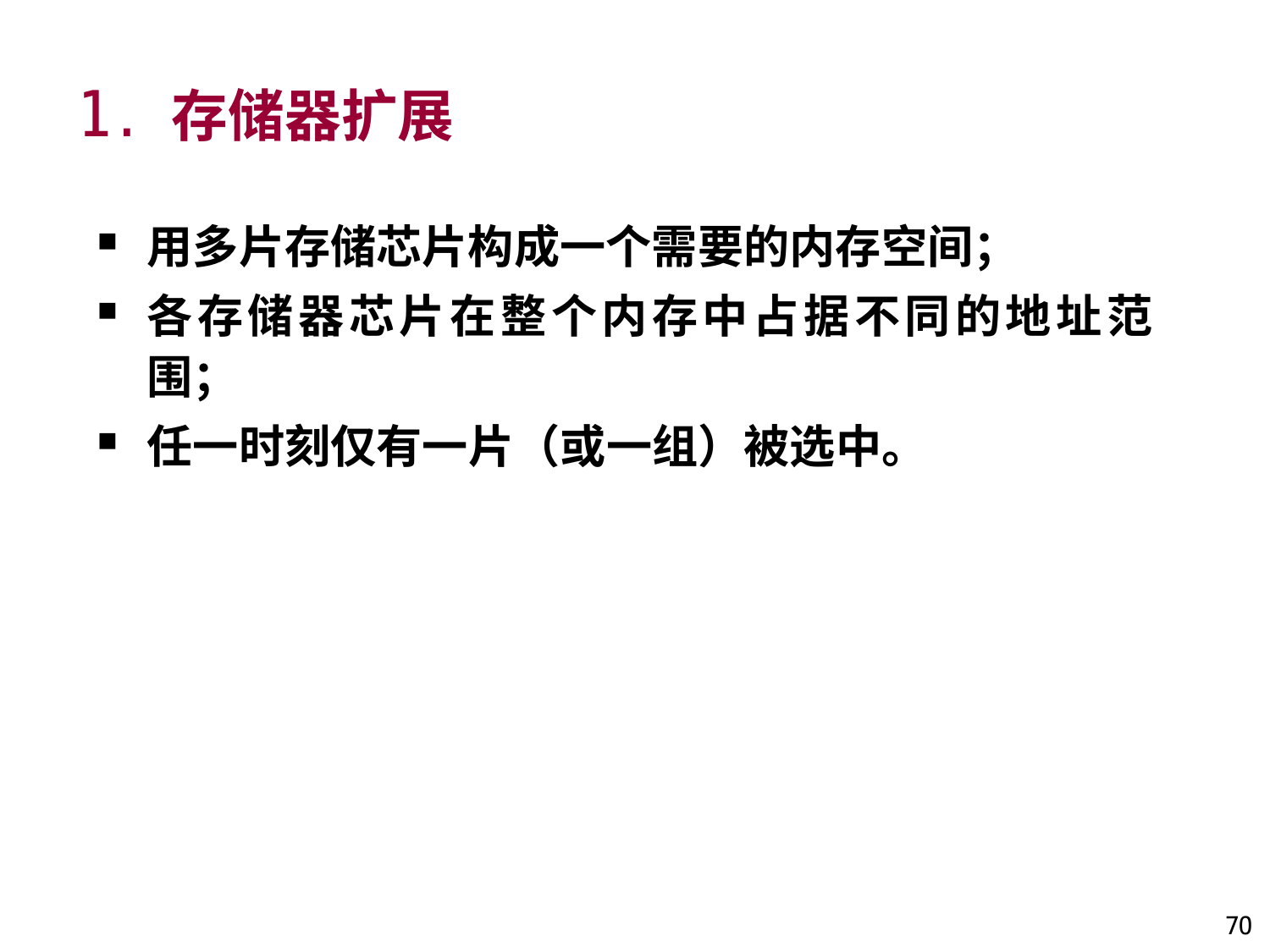

# 1. 存储器扩展
用多片存储芯片构成一个需要的内存空间；
各存储器芯片在整个内存中占据不同的地址范围；
任一时刻仅有一片（或一组）被选中。
70